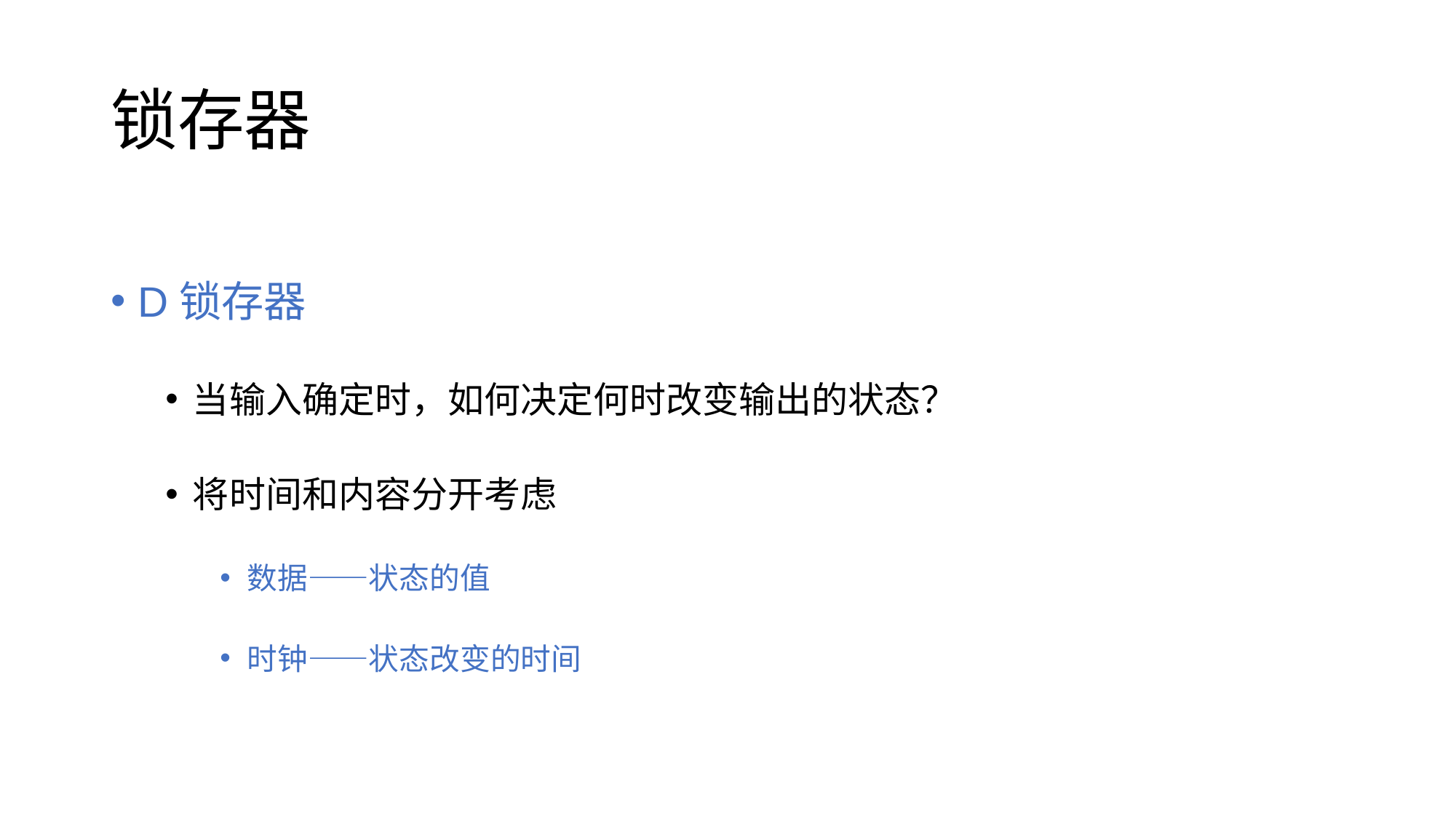

# 锁存器
D锁存器
当输入确定时，如何决定何时改变输出的状态？
将时间和内容分开考虑
数据——状态的值
时钟——状态改变的时间